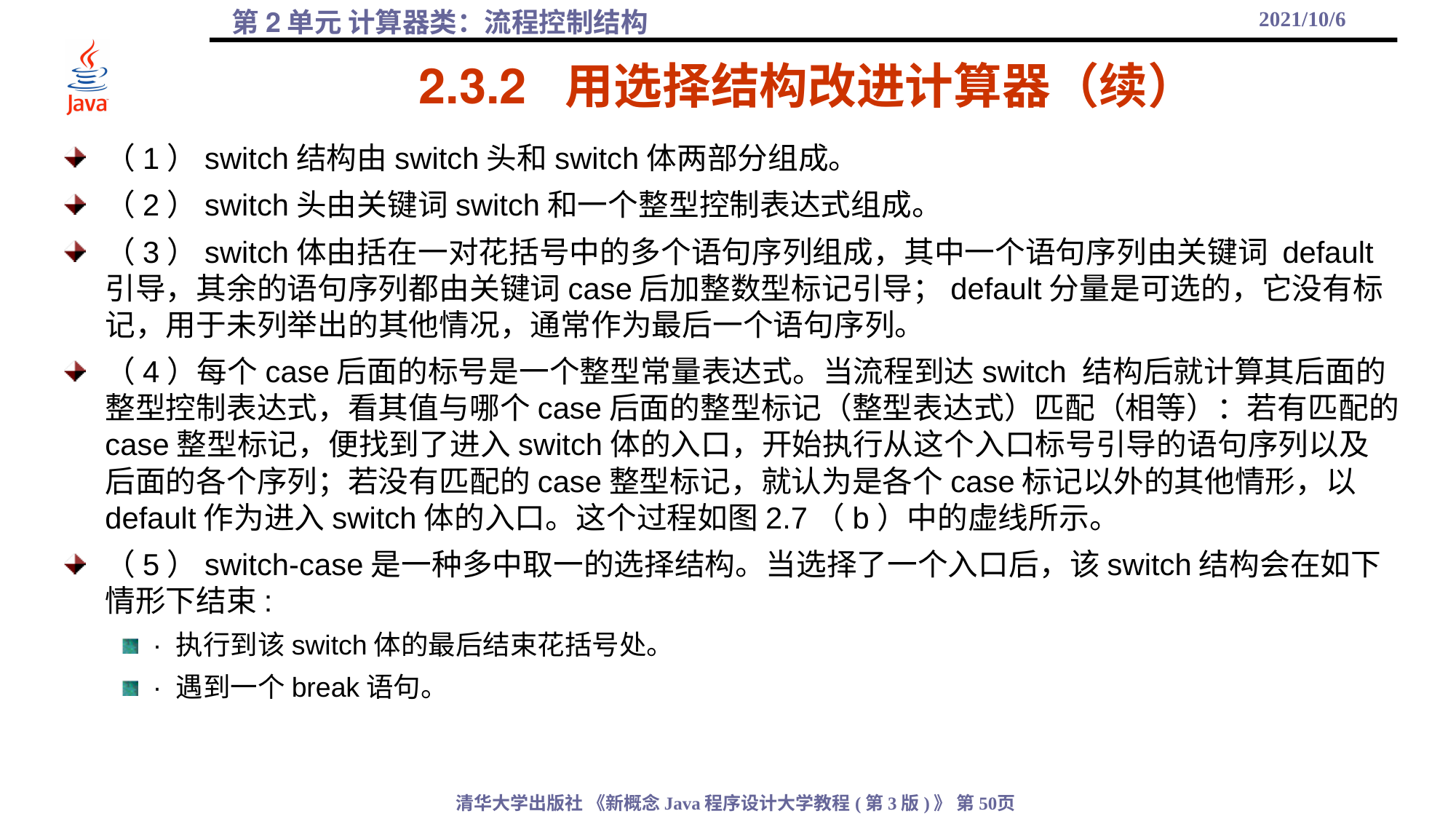

2021/10/6
# 2.3.2  用选择结构改进计算器（续）
（1）switch结构由switch头和switch体两部分组成。
（2）switch头由关键词switch和一个整型控制表达式组成。
（3）switch体由括在一对花括号中的多个语句序列组成，其中一个语句序列由关键词 default引导，其余的语句序列都由关键词case后加整数型标记引导；default分量是可选的，它没有标记，用于未列举出的其他情况，通常作为最后一个语句序列。
（4）每个case后面的标号是一个整型常量表达式。当流程到达switch 结构后就计算其后面的整型控制表达式，看其值与哪个case后面的整型标记（整型表达式）匹配（相等）：若有匹配的case整型标记，便找到了进入switch体的入口，开始执行从这个入口标号引导的语句序列以及后面的各个序列；若没有匹配的case整型标记，就认为是各个case标记以外的其他情形，以default作为进入switch体的入口。这个过程如图2.7（b）中的虚线所示。
（5）switch-case是一种多中取一的选择结构。当选择了一个入口后，该switch结构会在如下情形下结束:
· 执行到该switch体的最后结束花括号处。
· 遇到一个break语句。